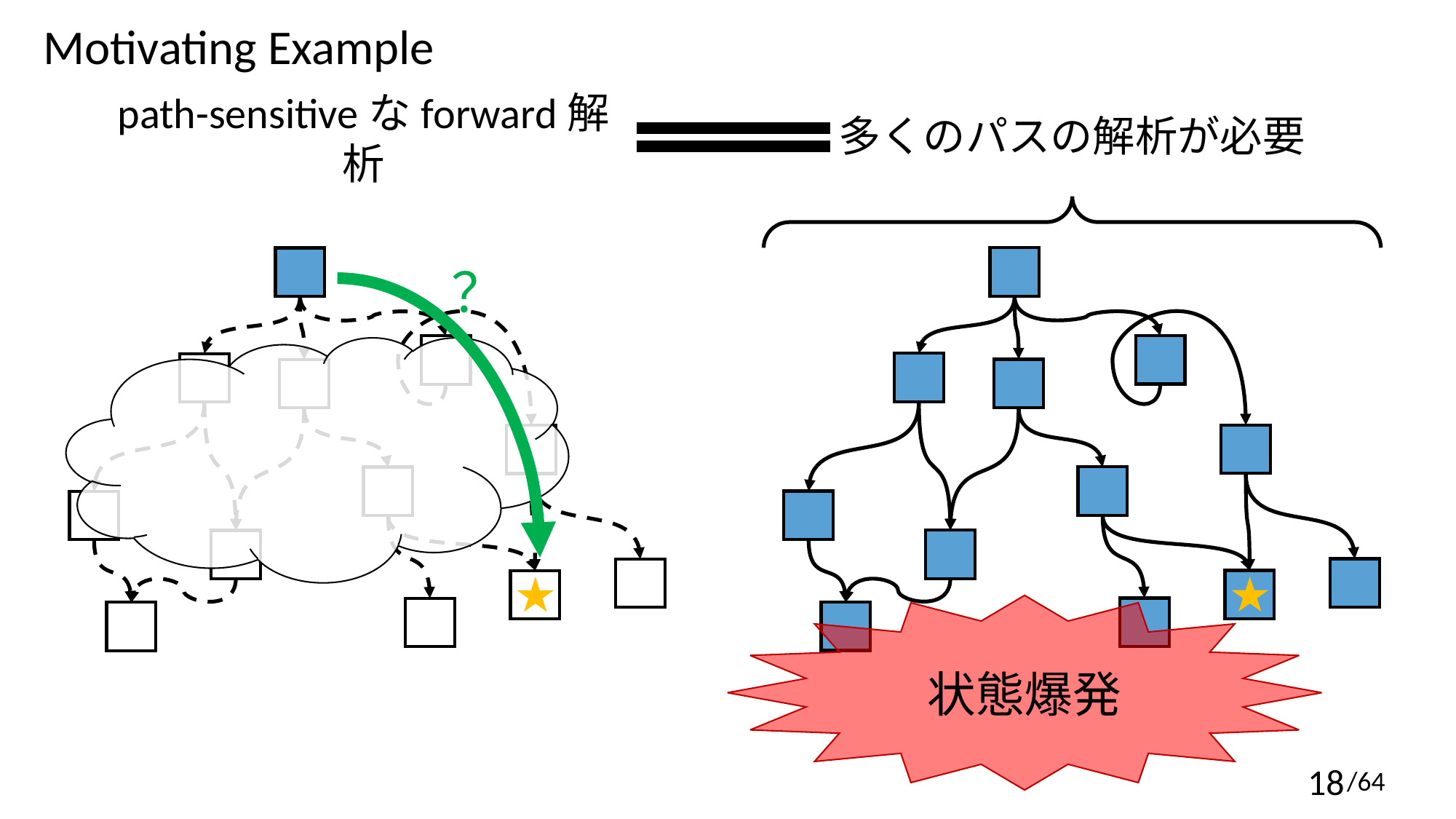

Motivating Example
多くのパスの解析が必要
path-sensitiveなforward解析

？

状態爆発

/64
18